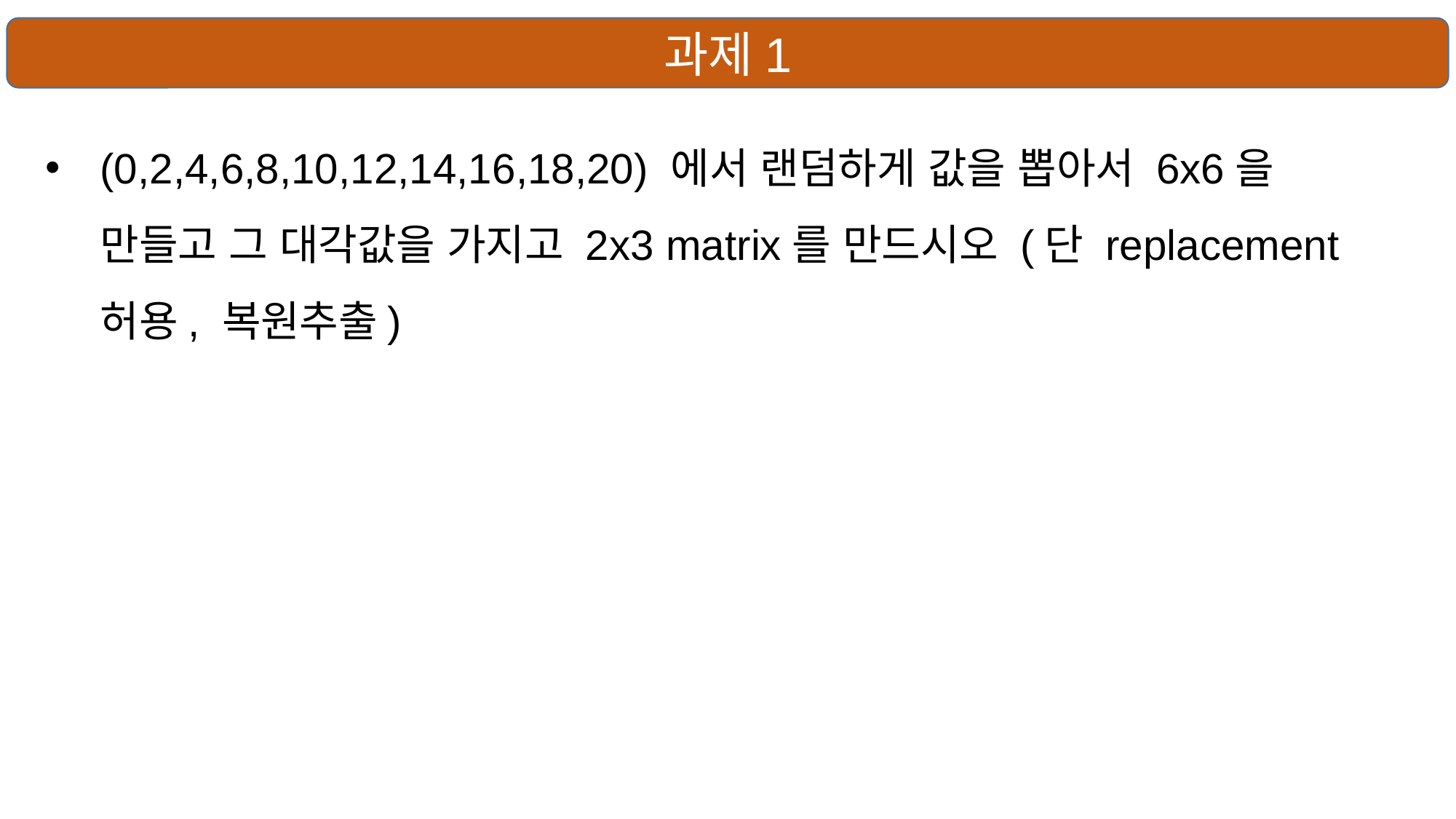

과제1
(0,2,4,6,8,10,12,14,16,18,20) 에서 랜덤하게 값을 뽑아서 6x6을 만들고 그 대각값을 가지고 2x3 matrix를 만드시오 (단 replacement 허용, 복원추출)